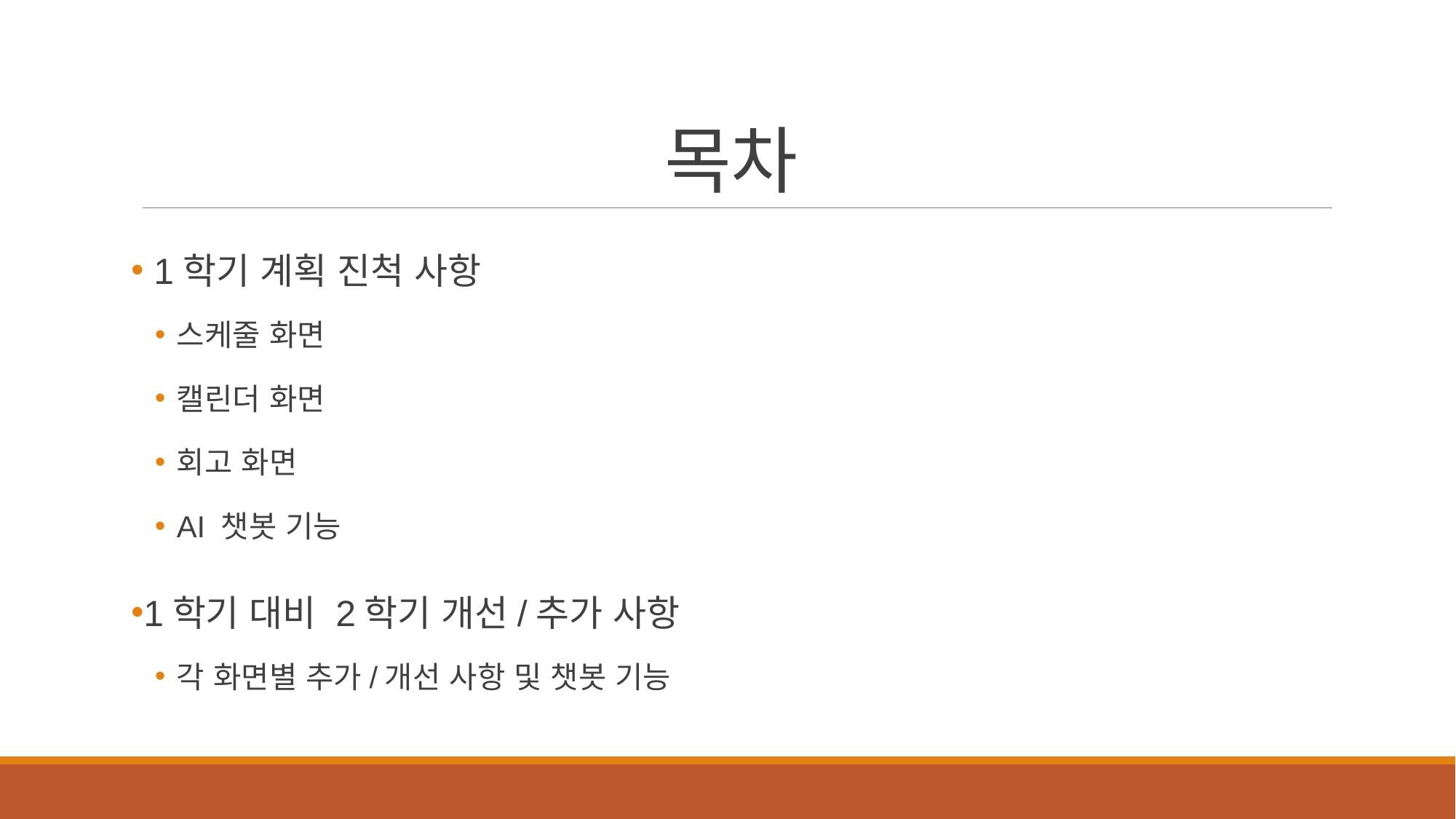

# 목차
 1학기 계획 진척 사항
스케줄 화면
캘린더 화면
회고 화면
AI 챗봇 기능
1학기 대비 2학기 개선/추가 사항
각 화면별 추가/개선 사항 및 챗봇 기능